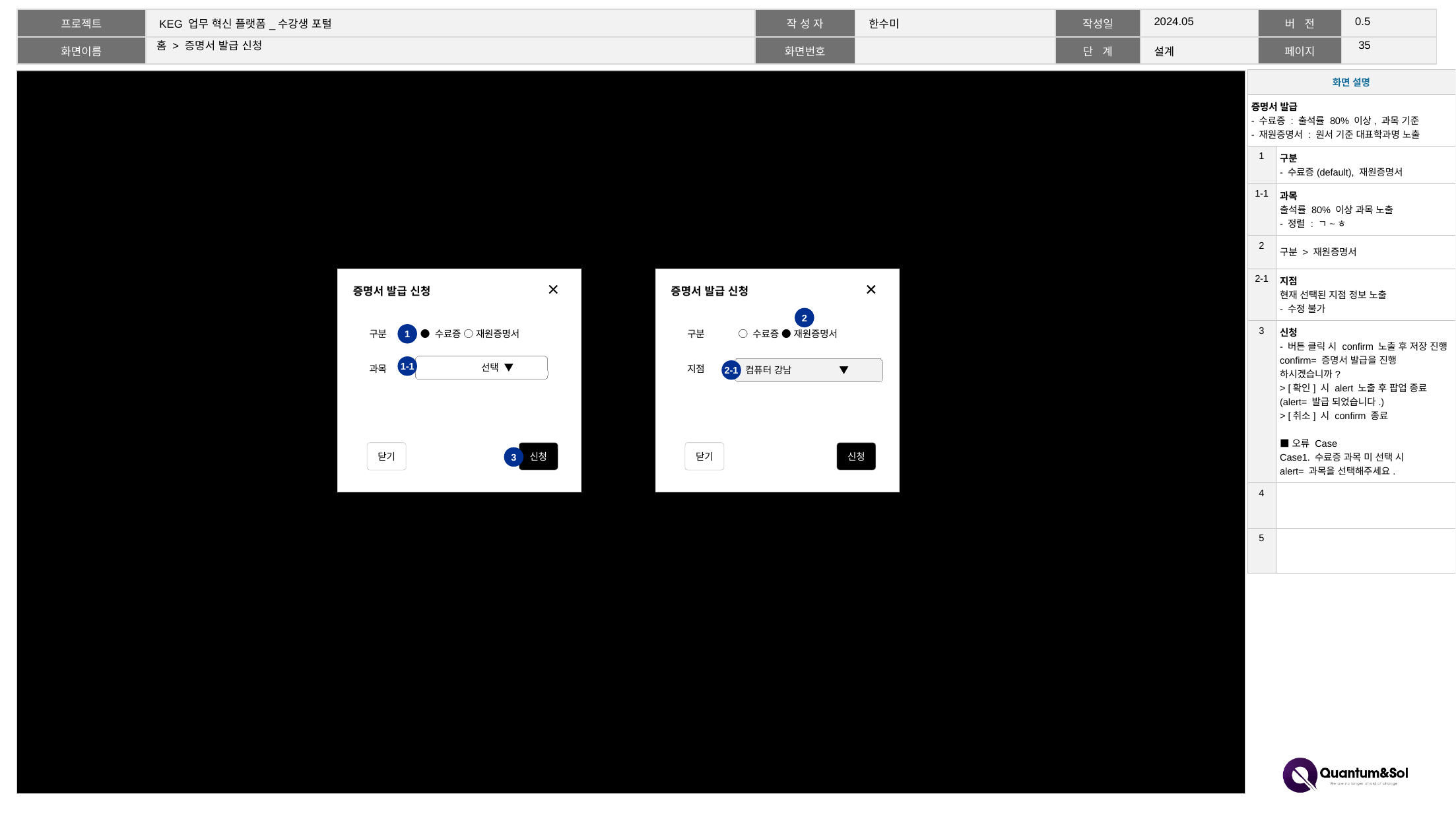

35

# 홈 > 증명서 발급 신청
| 화면 설명 |  |
| --- | --- |
| 증명서 발급 - 수료증 : 출석률 80% 이상, 과목 기준 - 재원증명서 : 원서 기준 대표학과명 노출 |  |
| 1 | 구분 - 수료증(default), 재원증명서 |
| 1-1 | 과목 출석률 80% 이상 과목 노출 - 정렬 : ㄱ~ㅎ |
| 2 | 구분 > 재원증명서 |
| 2-1 | 지점 현재 선택된 지점 정보 노출 - 수정 불가 |
| 3 | 신청 - 버튼 클릭 시 confirm 노출 후 저장 진행 confirm= 증명서 발급을 진행 하시겠습니까? > [확인] 시 alert 노출 후 팝업 종료 (alert= 발급 되었습니다.) > [취소] 시 confirm 종료 ■ 오류 Case Case1. 수료증 과목 미 선택 시 alert= 과목을 선택해주세요. |
| 4 |  |
| 5 |  |
증명서 발급 신청
증명서 발급 신청
2
● 수료증 ○ 재원증명서
구분

지점
○ 수료증 ● 재원증명서
구분

과목
1
                    선택  ▼
1-1
컴퓨터 강남                  ▼
2-1
닫기
신청
닫기
신청
3